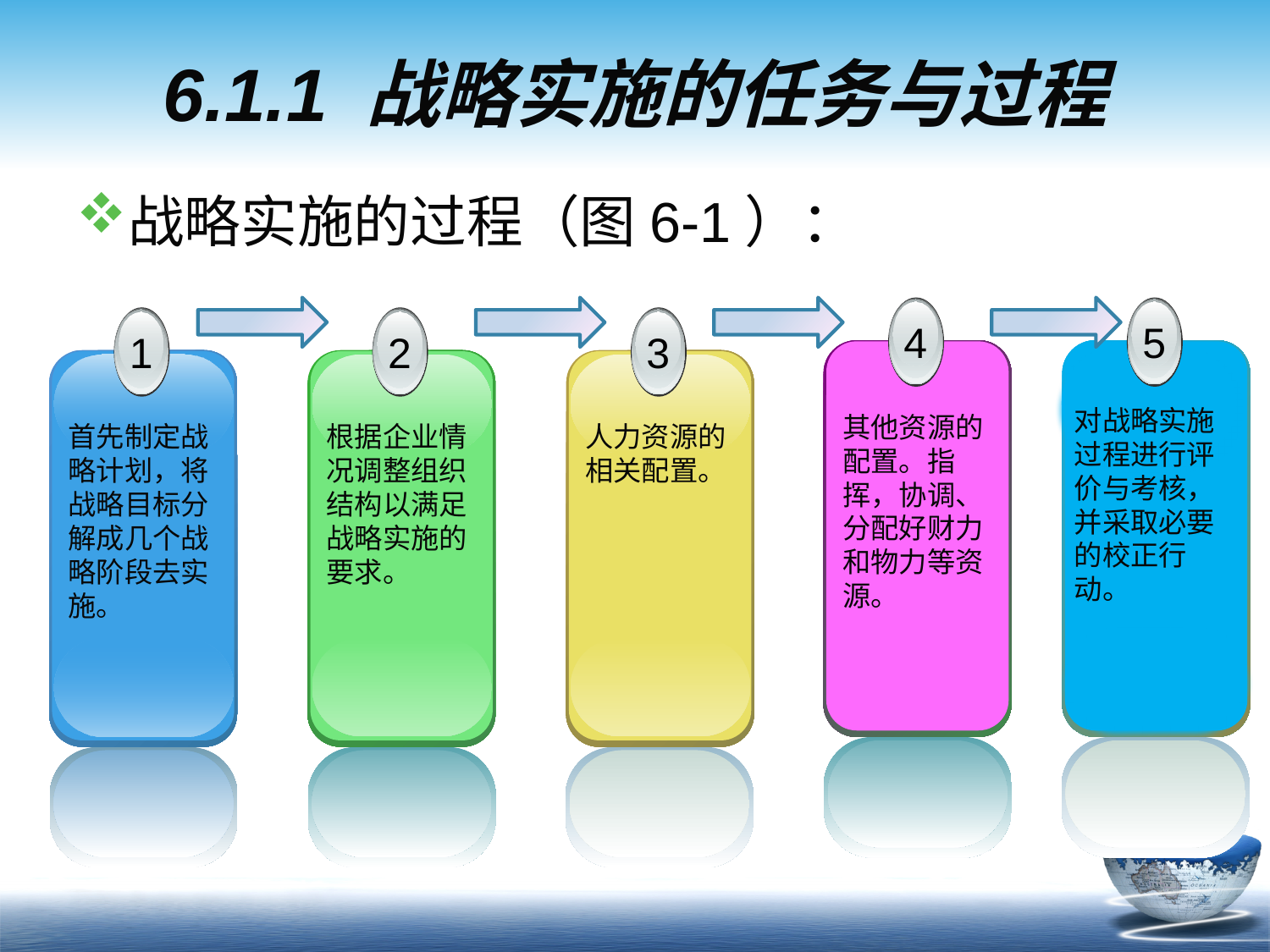

# 6.1.1 战略实施的任务与过程
战略实施的过程（图6-1）：

4

其他资源的配置。指挥，协调、分配好财力和物力等资源。

5

对战略实施过程进行评价与考核，并采取必要的校正行动。

1

首先制定战略计划，将战略目标分解成几个战略阶段去实施。

2

根据企业情况调整组织结构以满足战略实施的要求。

3

人力资源的相关配置。